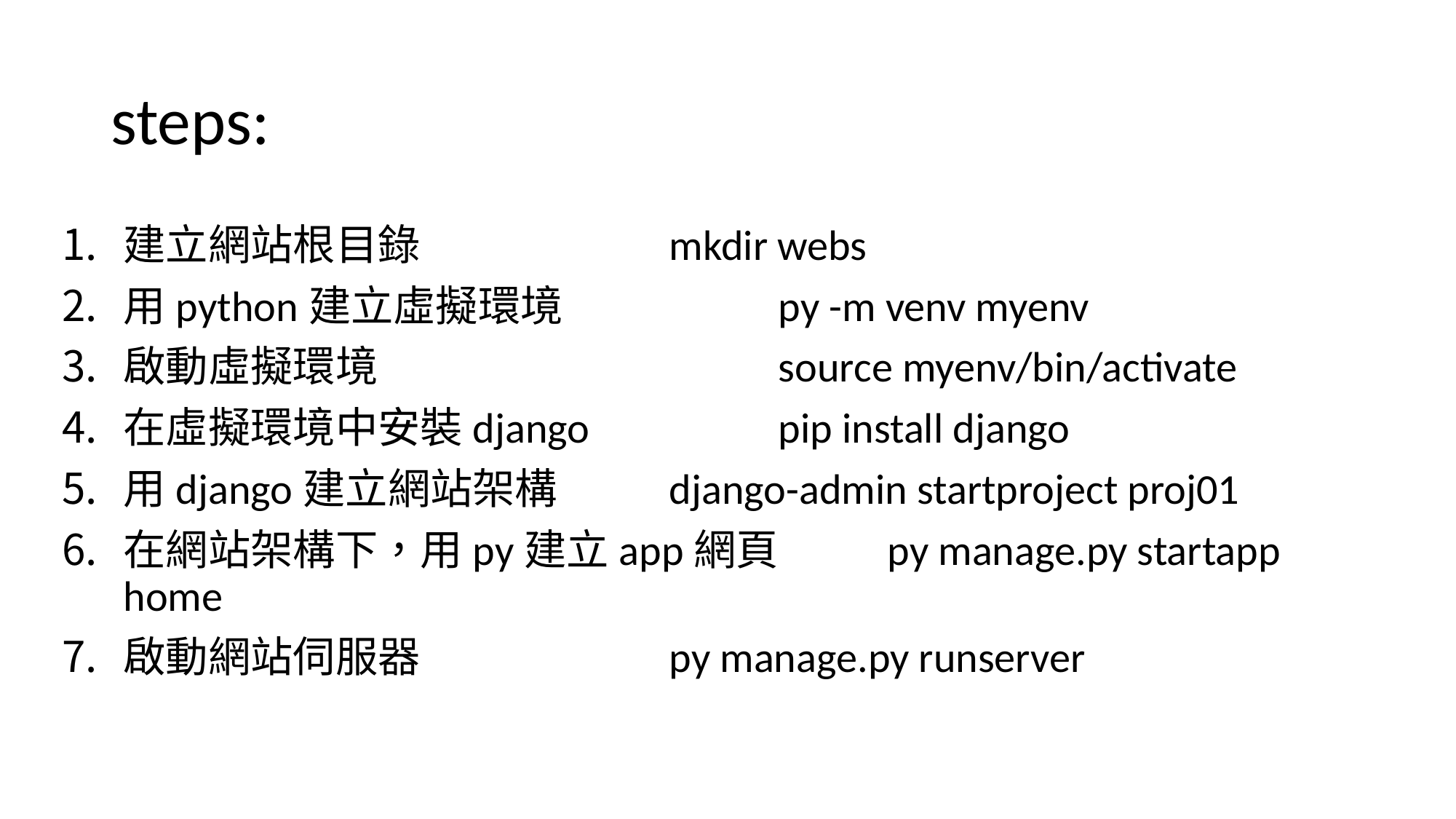

# steps:
建立網站根目錄			mkdir webs
用python建立虛擬環境  		py -m venv myenv
啟動虛擬環境				source myenv/bin/activate
在虛擬環境中安裝django		pip install django
用django建立網站架構		django-admin startproject proj01
在網站架構下，用py建立app網頁	py manage.py startapp home
啟動網站伺服器			py manage.py runserver